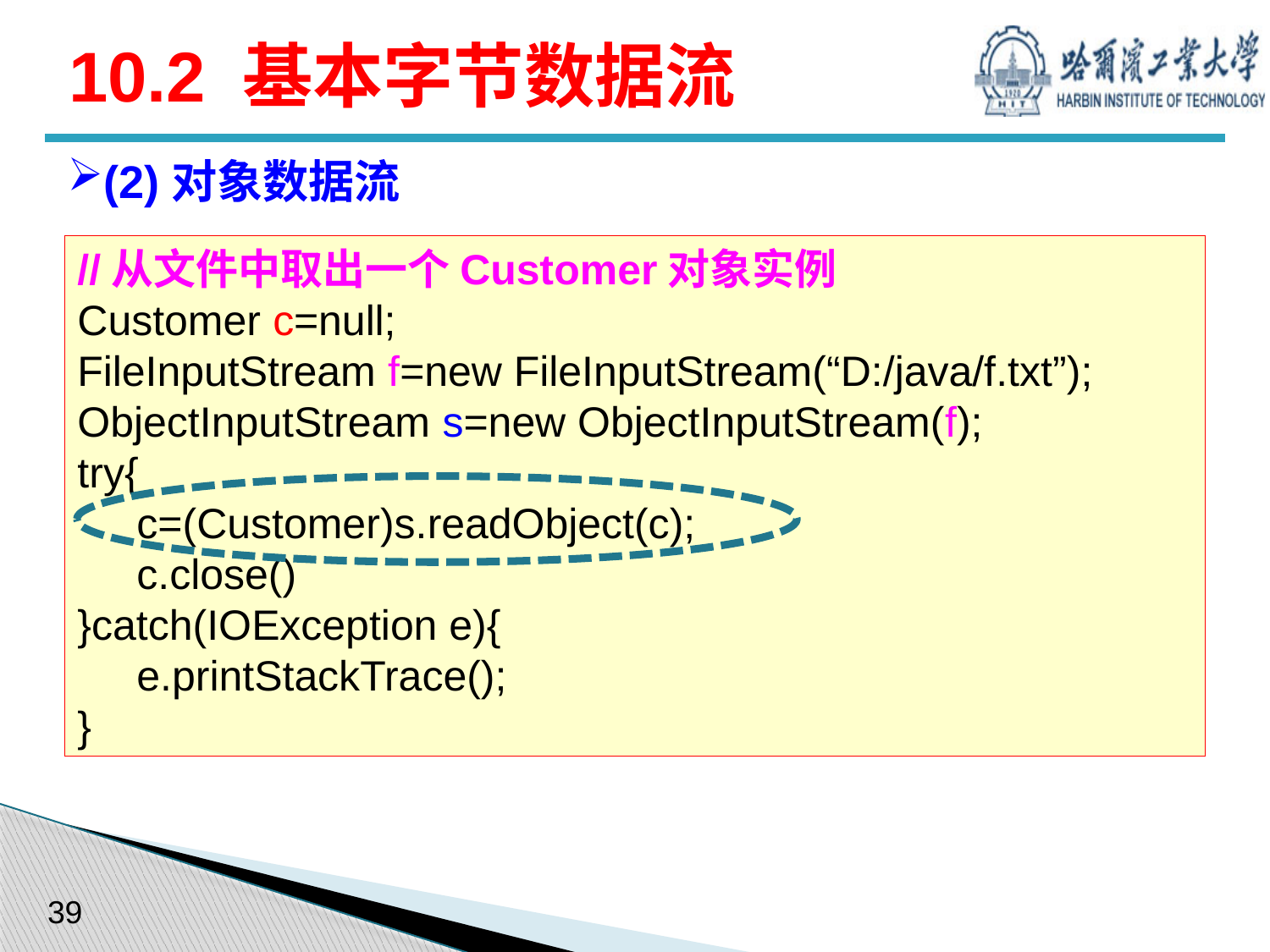

# 10.2 基本字节数据流
(2)对象数据流
//从文件中取出一个Customer对象实例
Customer c=null;
FileInputStream f=new FileInputStream(“D:/java/f.txt”);
ObjectInputStream s=new ObjectInputStream(f);
try{
     c=(Customer)s.readObject(c);
     c.close()
}catch(IOException e){
     e.printStackTrace();
}